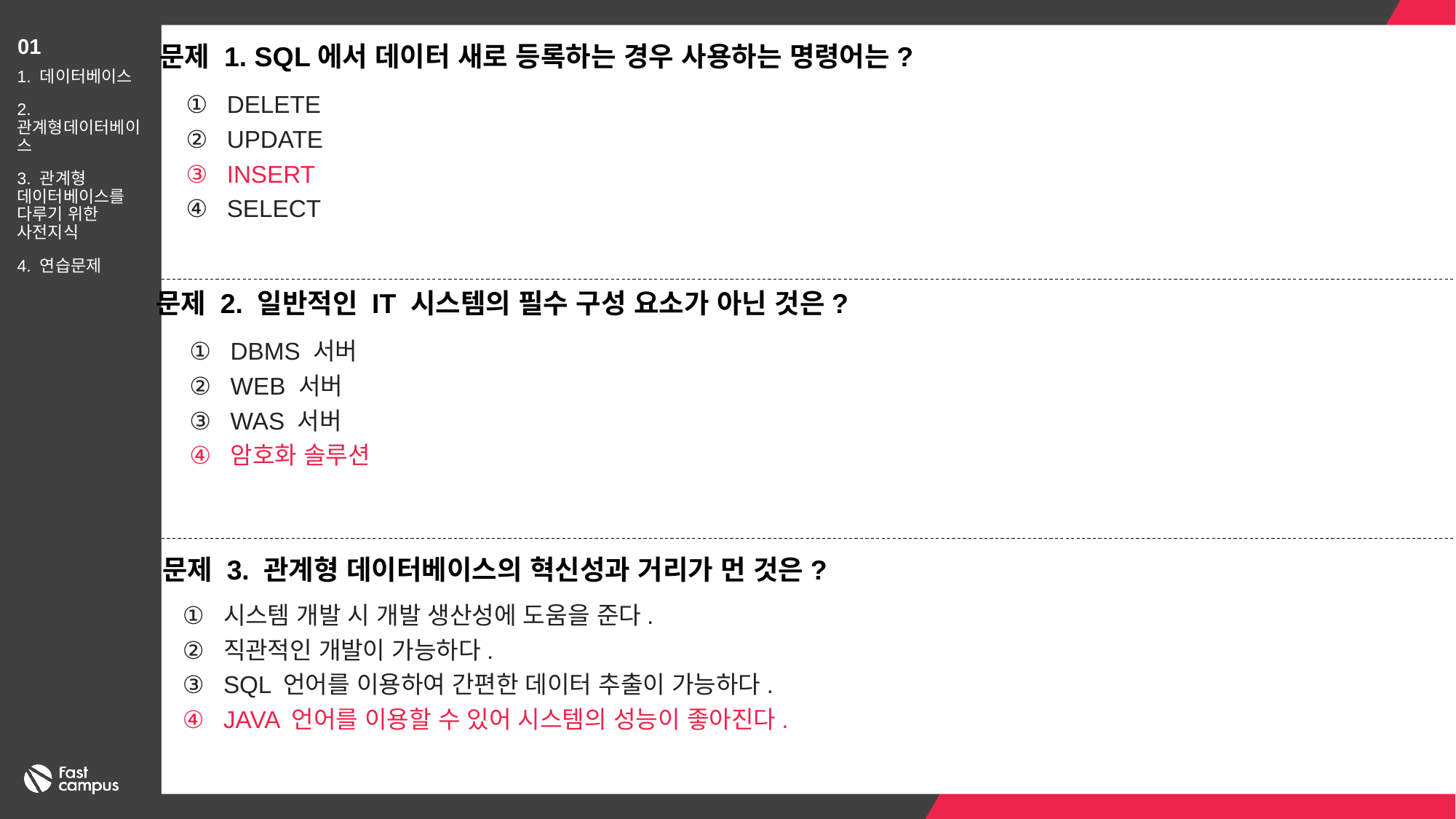

01
문제 1. SQL에서 데이터 새로 등록하는 경우 사용하는 명령어는?
1. 데이터베이스
2. 관계형데이터베이스
3. 관계형 데이터베이스를  다루기 위한 사전지식
4. 연습문제

DELETE
UPDATE
INSERT
SELECT
문제 2. 일반적인 IT 시스템의 필수 구성 요소가 아닌 것은?
DBMS 서버
WEB 서버
WAS 서버
암호화 솔루션
문제 3. 관계형 데이터베이스의 혁신성과 거리가 먼 것은?
시스템 개발 시 개발 생산성에 도움을 준다.
직관적인 개발이 가능하다.
SQL 언어를 이용하여 간편한 데이터 추출이 가능하다.
JAVA 언어를 이용할 수 있어 시스템의 성능이 좋아진다.